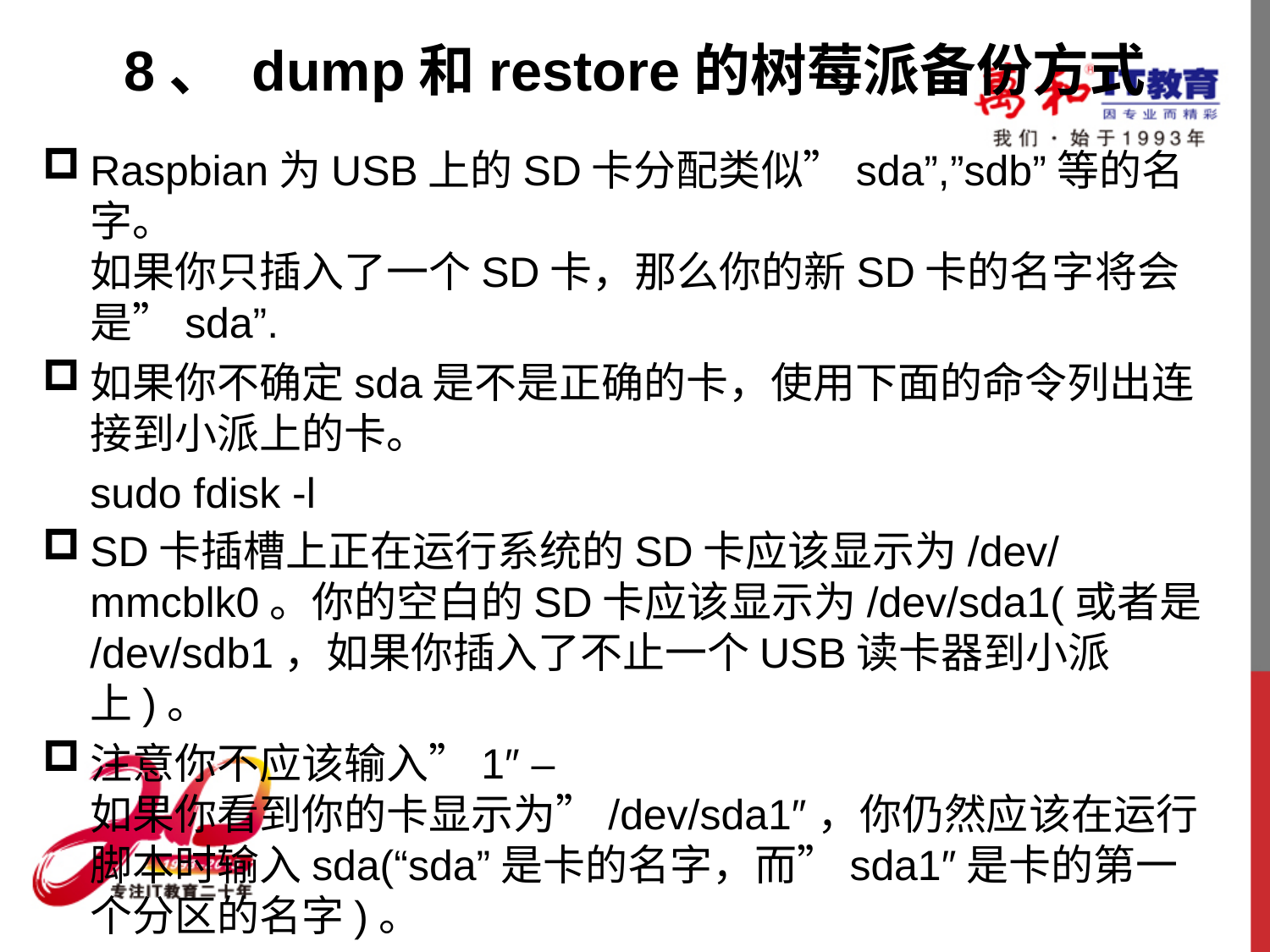

# 8、 dump和restore的树莓派备份方式
Raspbian为USB上的SD卡分配类似”sda”,”sdb”等的名字。
如果你只插入了一个SD卡，那么你的新SD卡的名字将会是”sda”.
如果你不确定sda是不是正确的卡，使用下面的命令列出连接到小派上的卡。
	sudo fdisk -l
SD卡插槽上正在运行系统的SD卡应该显示为/dev/mmcblk0。你的空白的SD卡应该显示为/dev/sda1(或者是/dev/sdb1，如果你插入了不止一个USB读卡器到小派上)。
注意你不应该输入”1″ – 如果你看到你的卡显示为”/dev/sda1″，你仍然应该在运行脚本时输入sda(“sda”是卡的名字，而”sda1″是卡的第一个分区的名字)。